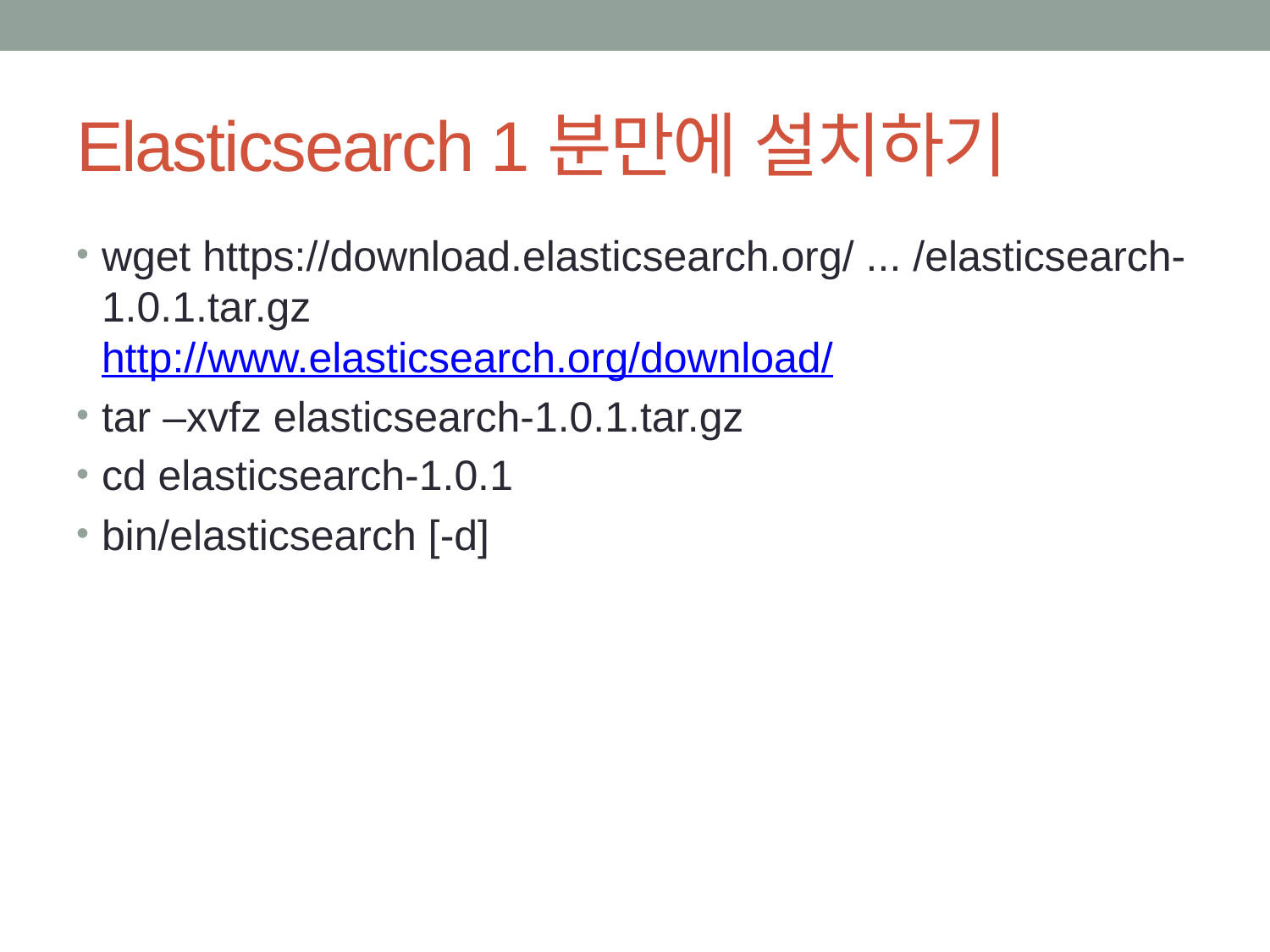

# Elasticsearch 1분만에 설치하기
wget https://download.elasticsearch.org/ ... /elasticsearch-1.0.1.tar.gz
http://www.elasticsearch.org/download/
tar –xvfz elasticsearch-1.0.1.tar.gz
cd elasticsearch-1.0.1
bin/elasticsearch [-d]